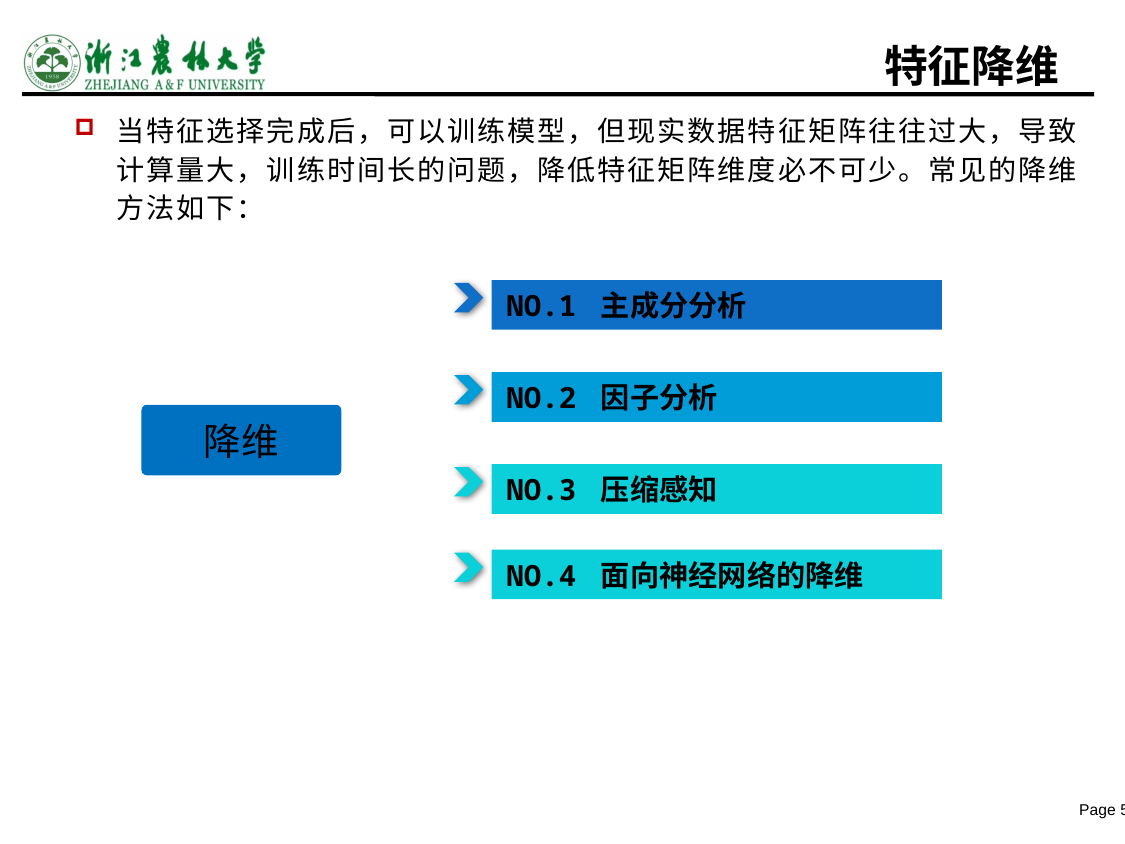

# 特征降维
当特征选择完成后，可以训练模型，但现实数据特征矩阵往往过大，导致计算量大，训练时间长的问题，降低特征矩阵维度必不可少。常见的降维方法如下：
NO.1 主成分分析

NO.2 因子分析

降维
NO.3 压缩感知

NO.4 面向神经网络的降维